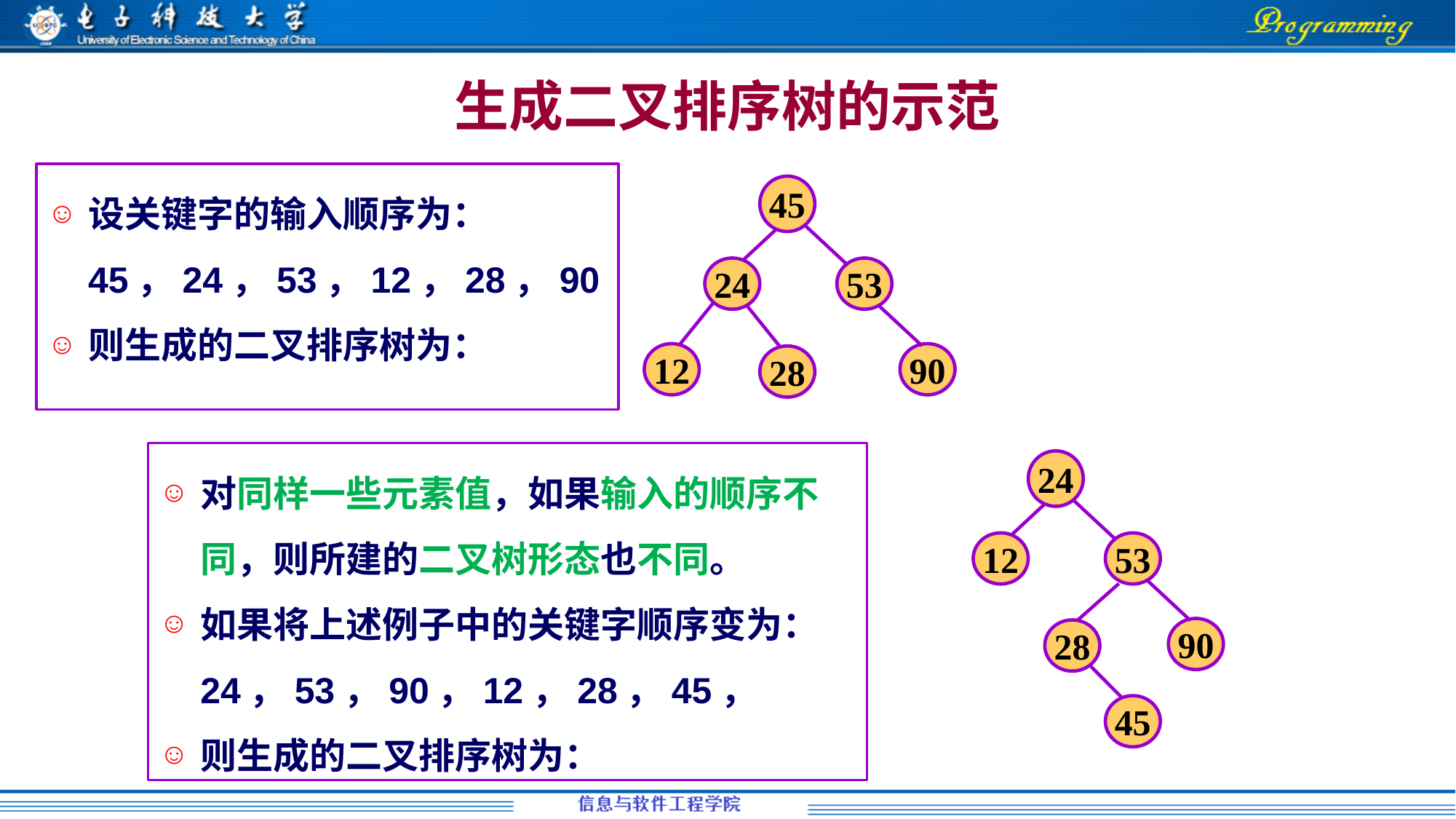

# 生成二叉排序树的示范
设关键字的输入顺序为：
    45，24，53，12，28，90
则生成的二叉排序树为：
45

24
53

12
90
28
对同样一些元素值，如果输入的顺序不同，则所建的二叉树形态也不同。
如果将上述例子中的关键字顺序变为：24，53，90，12，28，45，
则生成的二叉排序树为：
24

12
53

90
28

45